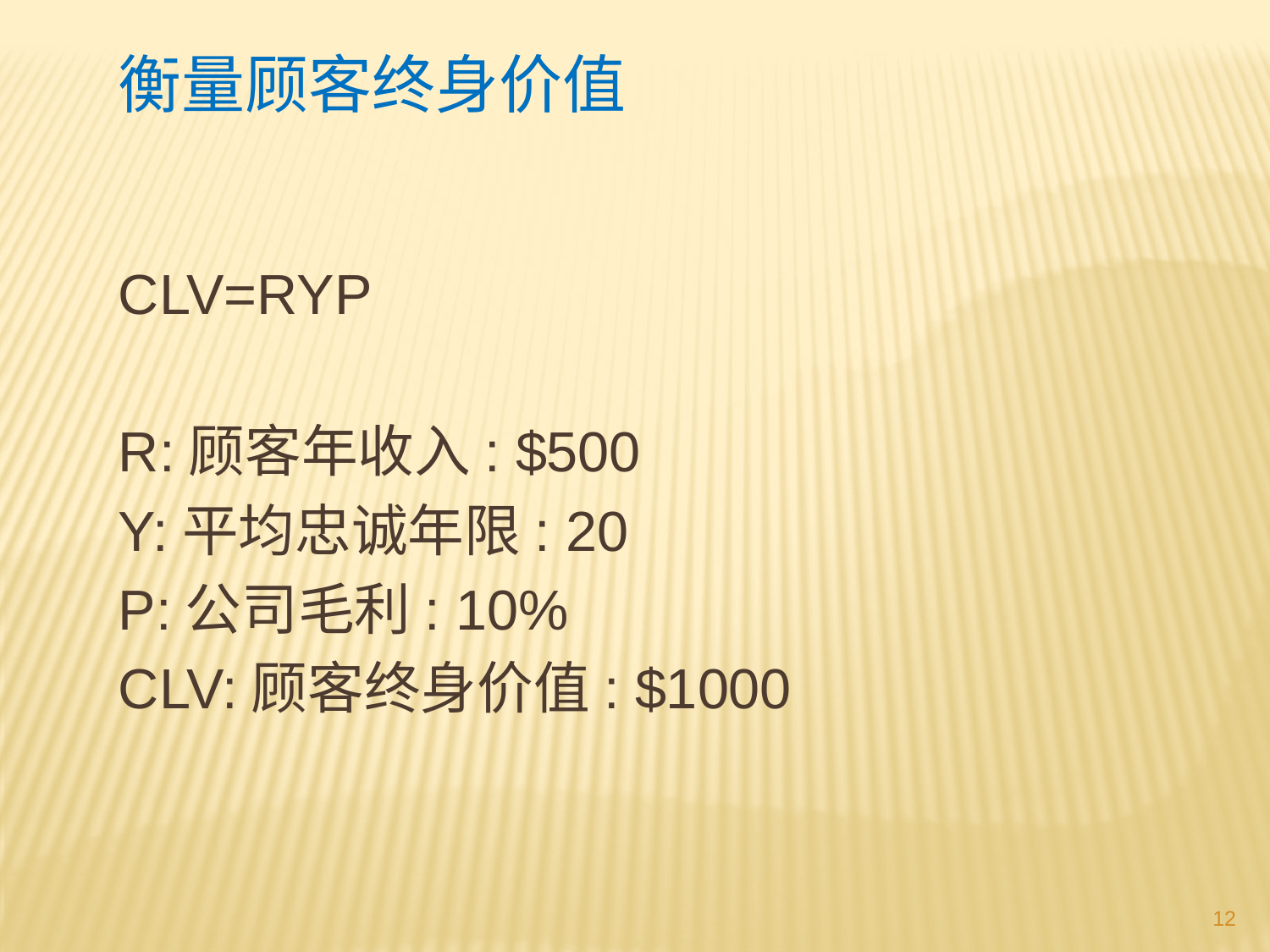

衡量顾客终身价值
CLV=RYP

R:顾客年收入: $500
Y:平均忠诚年限: 20
P:公司毛利: 10%
CLV:顾客终身价值: $1000

12